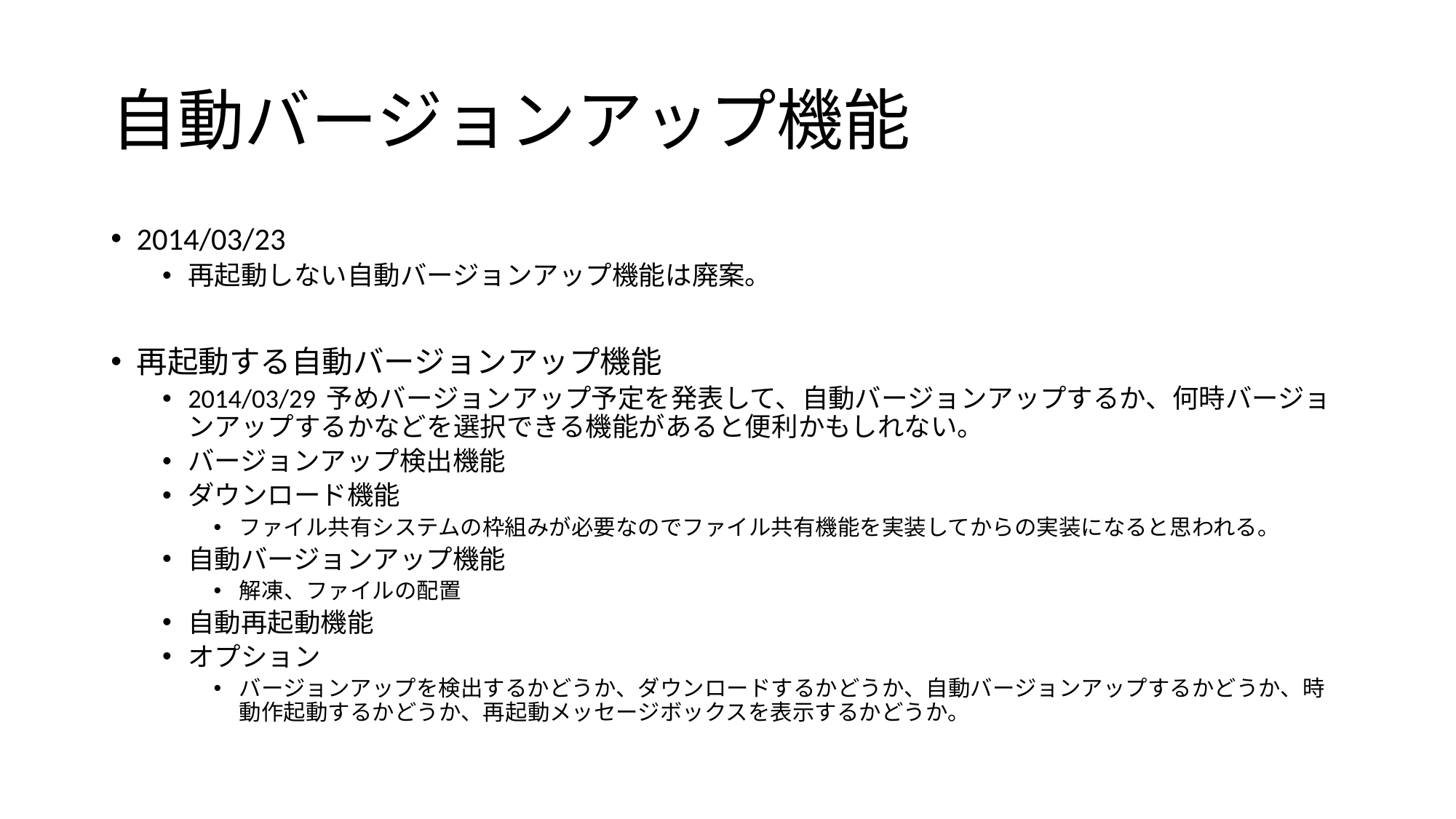

# 自動バージョンアップ機能
2014/03/23
再起動しない自動バージョンアップ機能は廃案。

再起動する自動バージョンアップ機能
2014/03/29 予めバージョンアップ予定を発表して、自動バージョンアップするか、何時バージョンアップするかなどを選択できる機能があると便利かもしれない。
バージョンアップ検出機能
ダウンロード機能
ファイル共有システムの枠組みが必要なのでファイル共有機能を実装してからの実装になると思われる。
自動バージョンアップ機能
解凍、ファイルの配置
自動再起動機能
オプション
バージョンアップを検出するかどうか、ダウンロードするかどうか、自動バージョンアップするかどうか、時動作起動するかどうか、再起動メッセージボックスを表示するかどうか。